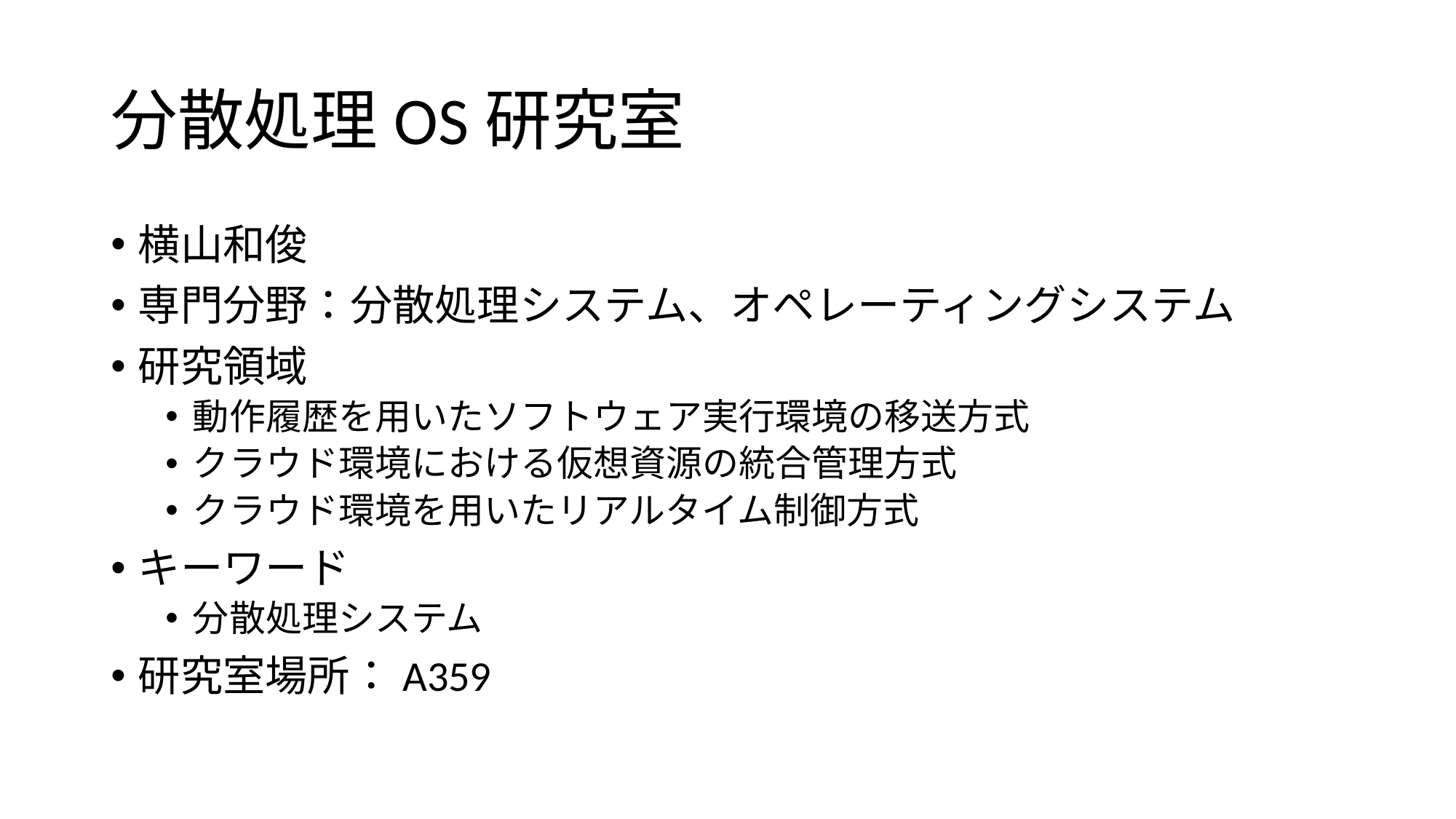

# 分散処理OS研究室
横山和俊
専門分野：分散処理システム、オペレーティングシステム
研究領域
動作履歴を用いたソフトウェア実行環境の移送方式
クラウド環境における仮想資源の統合管理方式
クラウド環境を用いたリアルタイム制御方式
キーワード
分散処理システム
研究室場所：A359